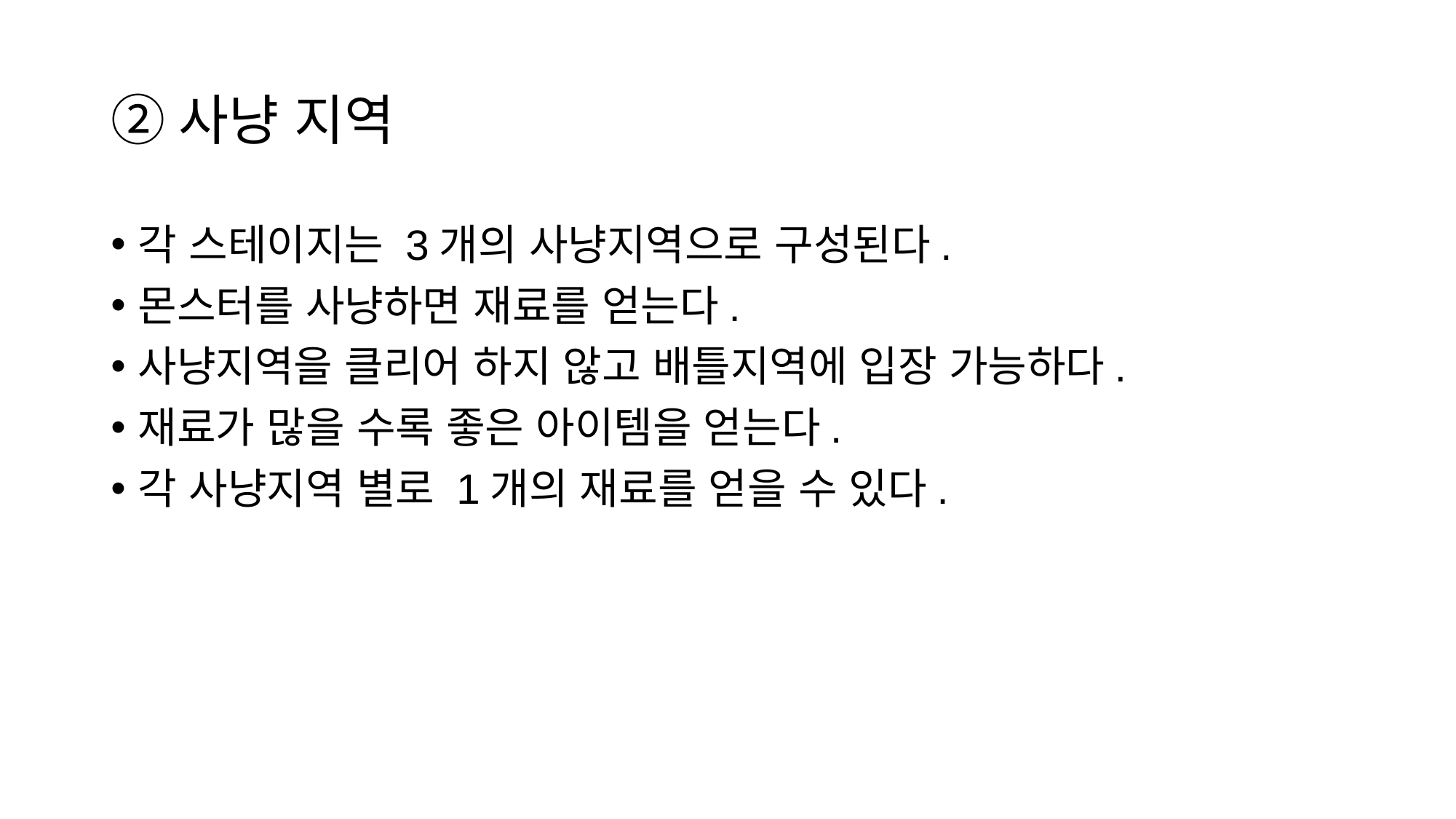

# ②사냥 지역
각 스테이지는 3개의 사냥지역으로 구성된다.
몬스터를 사냥하면 재료를 얻는다.
사냥지역을 클리어 하지 않고 배틀지역에 입장 가능하다.
재료가 많을 수록 좋은 아이템을 얻는다.
각 사냥지역 별로 1개의 재료를 얻을 수 있다.